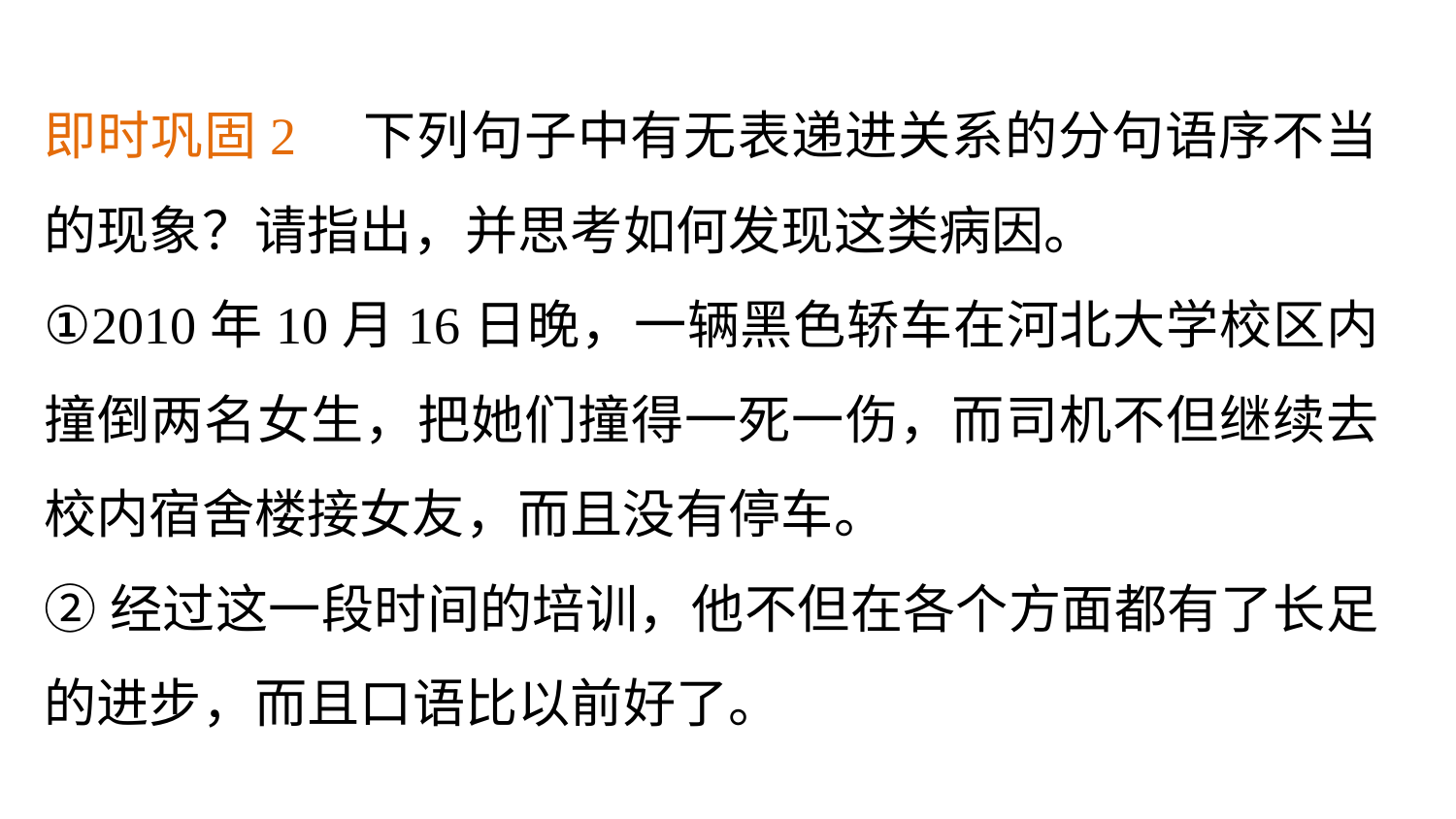

即时巩固2　下列句子中有无表递进关系的分句语序不当的现象？请指出，并思考如何发现这类病因。
①2010年10月16日晚，一辆黑色轿车在河北大学校区内撞倒两名女生，把她们撞得一死一伤，而司机不但继续去校内宿舍楼接女友，而且没有停车。
②经过这一段时间的培训，他不但在各个方面都有了长足的进步，而且口语比以前好了。